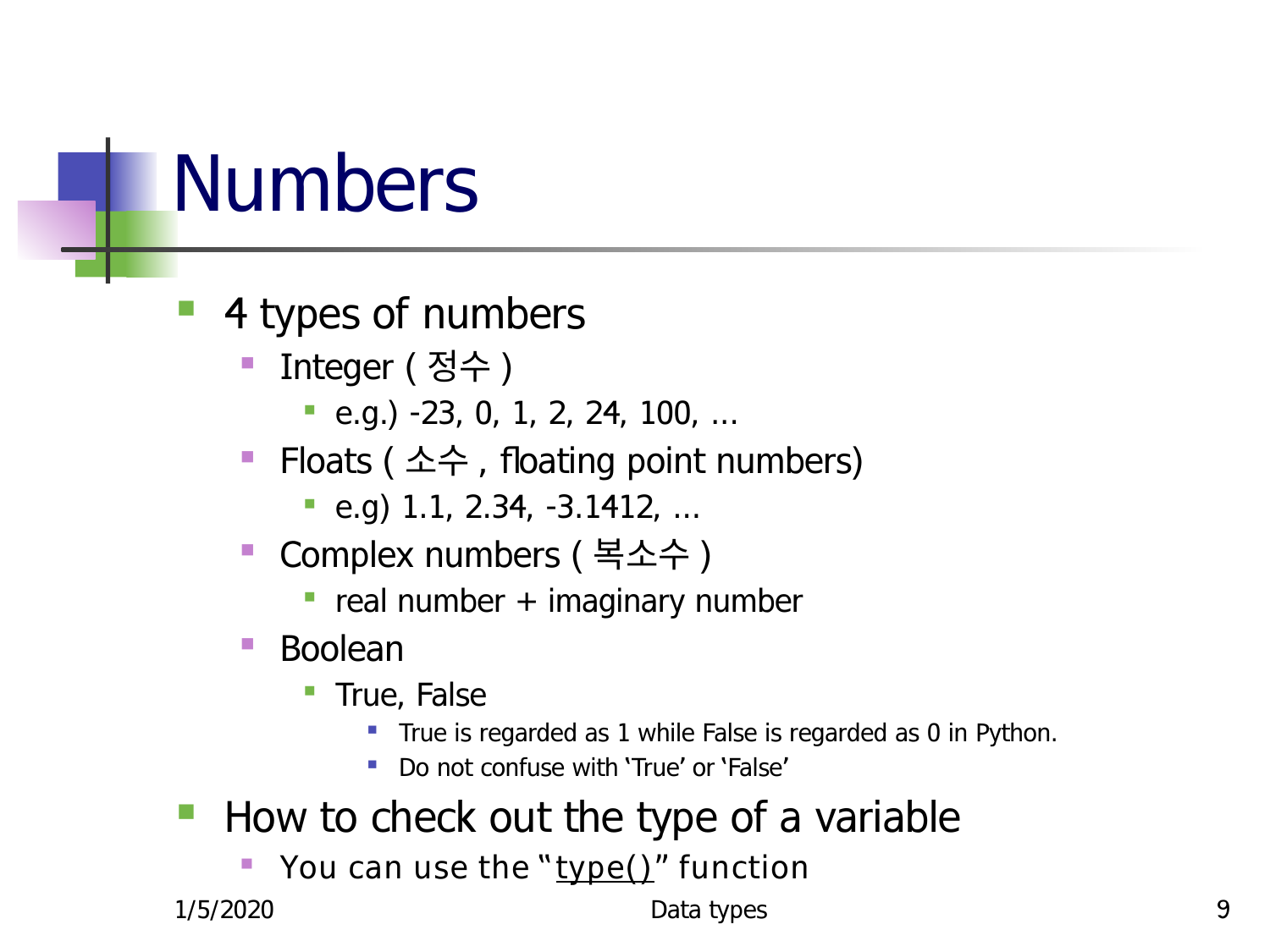

# Numbers
4 types of numbers
Integer (정수)
e.g.) -23, 0, 1, 2, 24, 100, ...
Floats (소수, floating point numbers)
e.g) 1.1, 2.34, -3.1412, ...
Complex numbers (복소수)
real number + imaginary number
Boolean
True, False
True is regarded as 1 while False is regarded as 0 in Python.
Do not confuse with ‘True’ or ‘False’
How to check out the type of a variable
You can use the “type()” function
1/5/2020
Data types
9